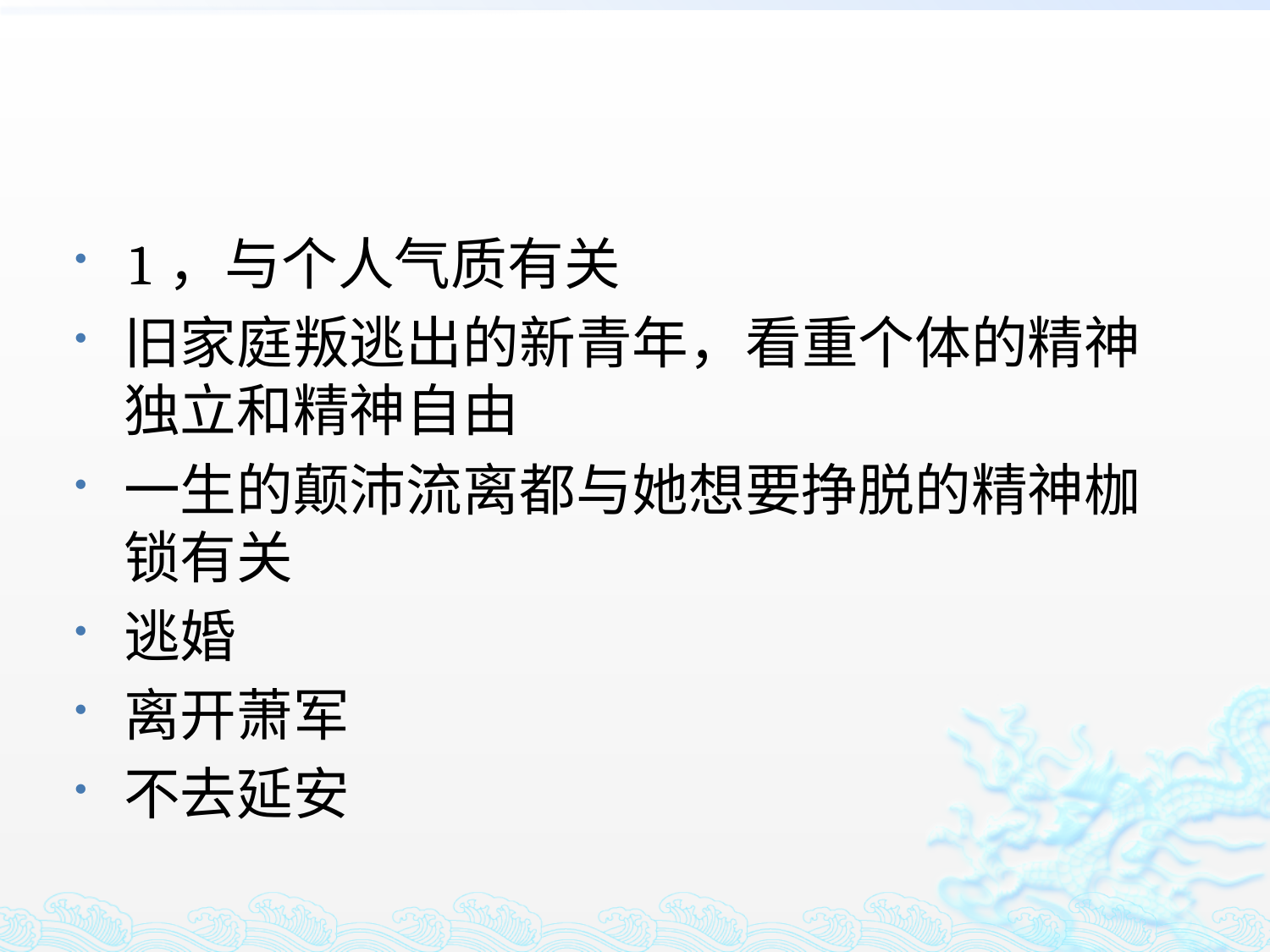

#
1，与个人气质有关
旧家庭叛逃出的新青年，看重个体的精神独立和精神自由
一生的颠沛流离都与她想要挣脱的精神枷锁有关
逃婚
离开萧军
不去延安